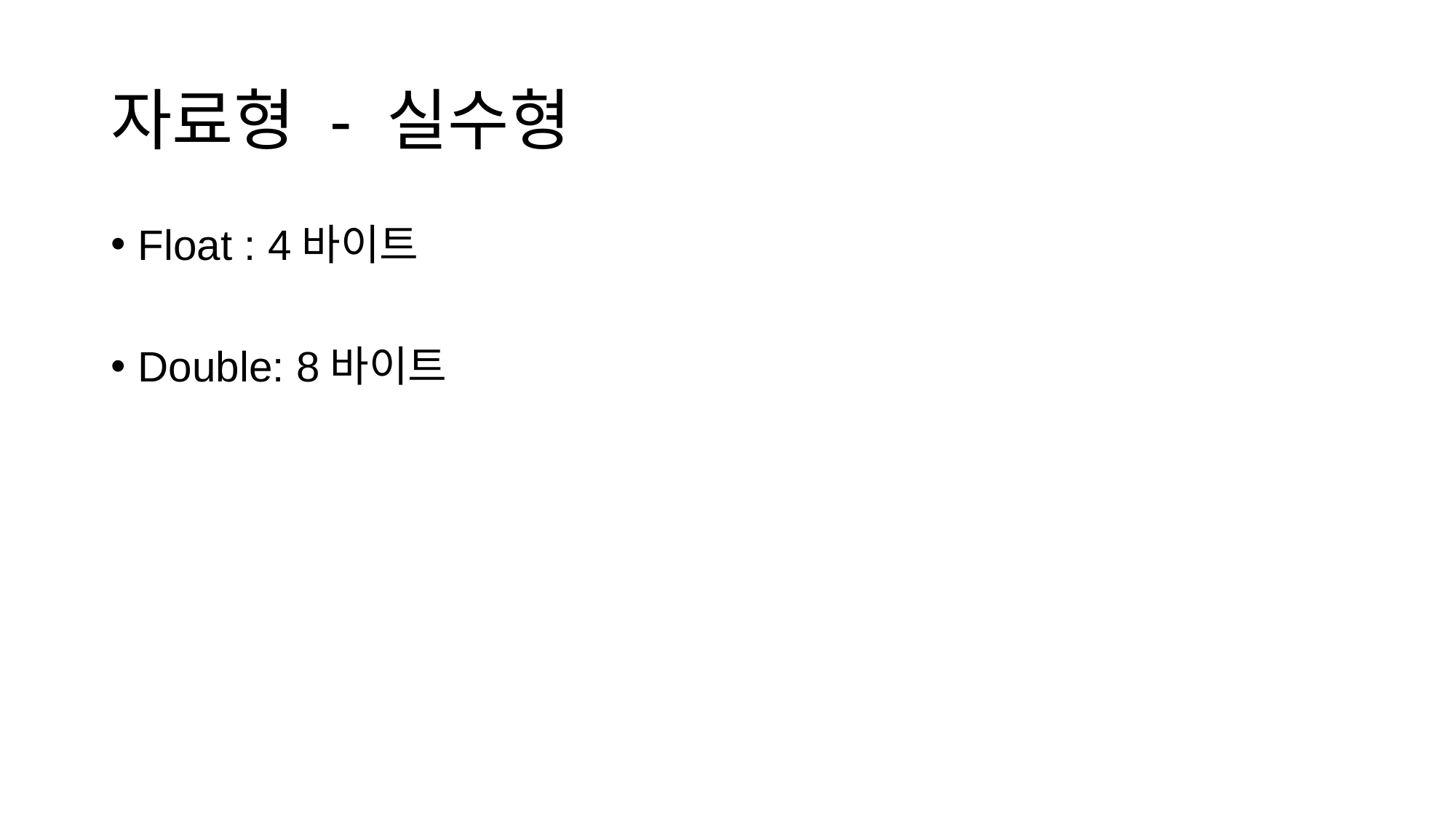

# 자료형 - 실수형
Float : 4바이트

Double: 8바이트